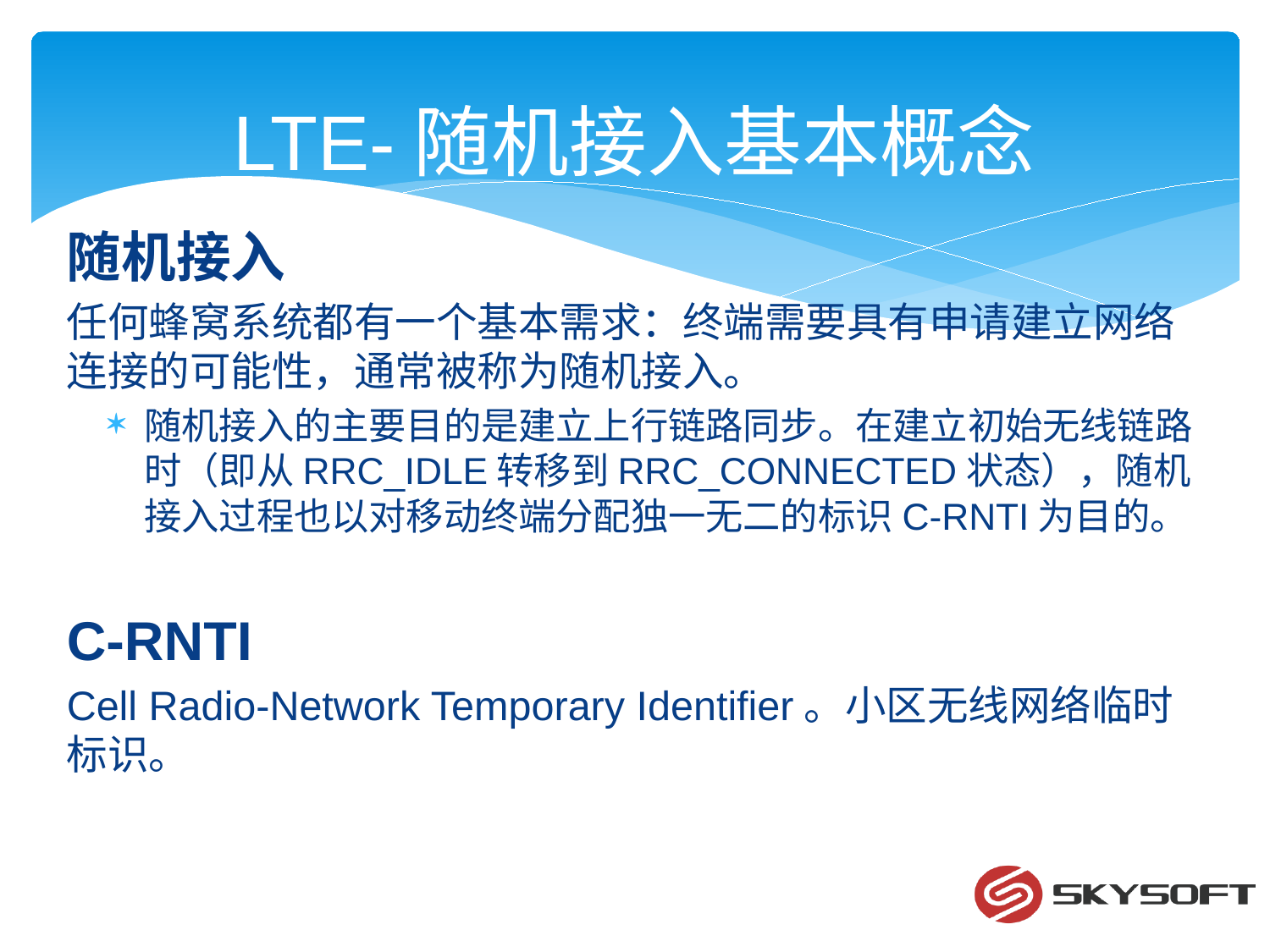

# LTE-随机接入基本概念
随机接入
任何蜂窝系统都有一个基本需求：终端需要具有申请建立网络连接的可能性，通常被称为随机接入。
随机接入的主要目的是建立上行链路同步。在建立初始无线链路时（即从RRC_IDLE转移到RRC_CONNECTED状态），随机接入过程也以对移动终端分配独一无二的标识C-RNTI为目的。

C-RNTI
Cell Radio-Network Temporary Identifier。小区无线网络临时标识。